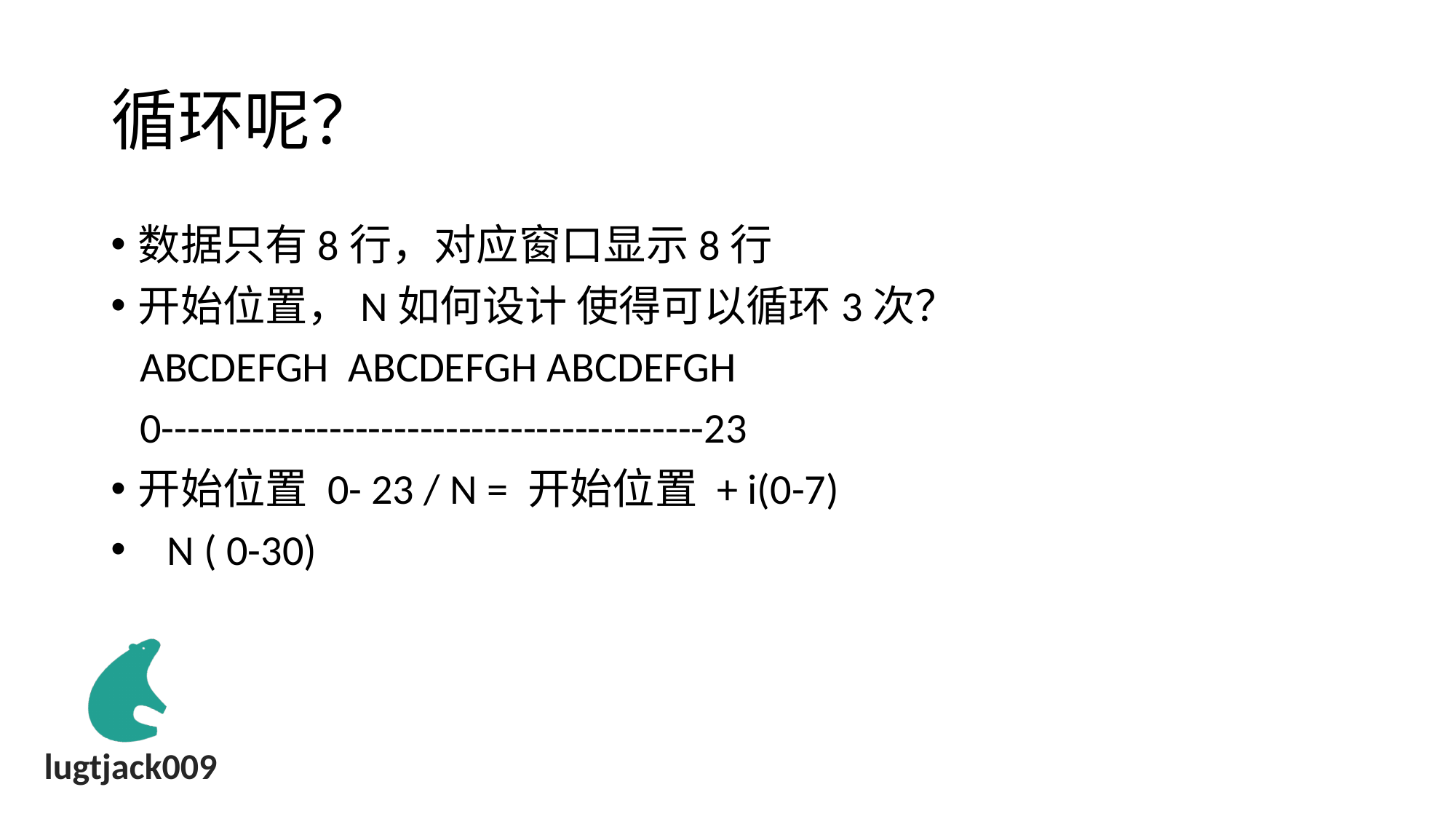

# 循环呢？
数据只有8行，对应窗口显示8行
开始位置，N如何设计 使得可以循环3次？
   ABCDEFGH  ABCDEFGH ABCDEFGH
   0------------------------------------------23
开始位置 0- 23 / N = 开始位置 + i(0-7)
   N ( 0-30)